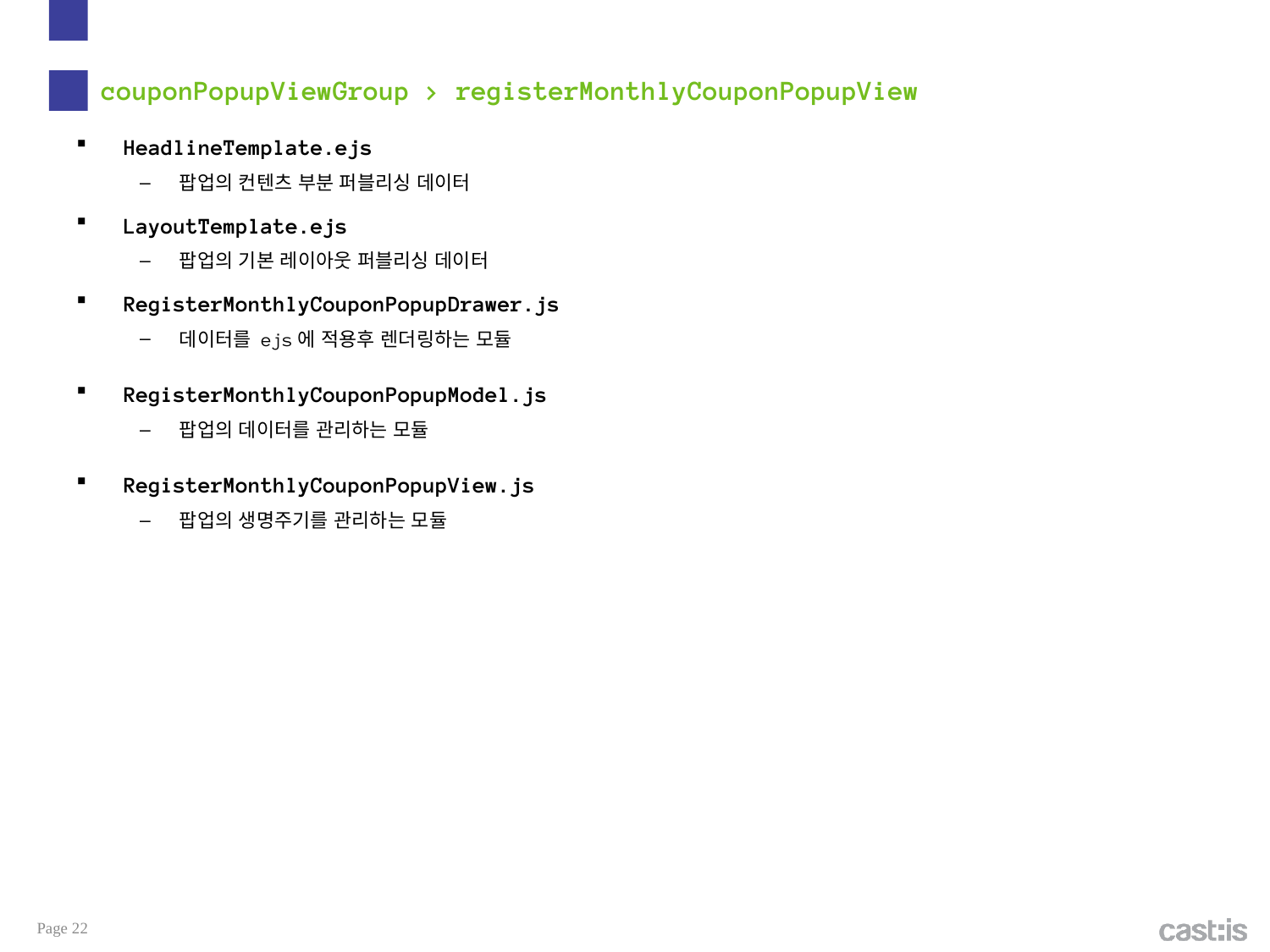

# couponPopupViewGroup > registerMonthlyCouponPopupView
HeadlineTemplate.ejs
팝업의 컨텐츠 부분 퍼블리싱 데이터

LayoutTemplate.ejs
팝업의 기본 레이아웃 퍼블리싱 데이터

RegisterMonthlyCouponPopupDrawer.js
데이터를 ejs에 적용후 렌더링하는 모듈

RegisterMonthlyCouponPopupModel.js
팝업의 데이터를 관리하는 모듈

RegisterMonthlyCouponPopupView.js
팝업의 생명주기를 관리하는 모듈

Page 22